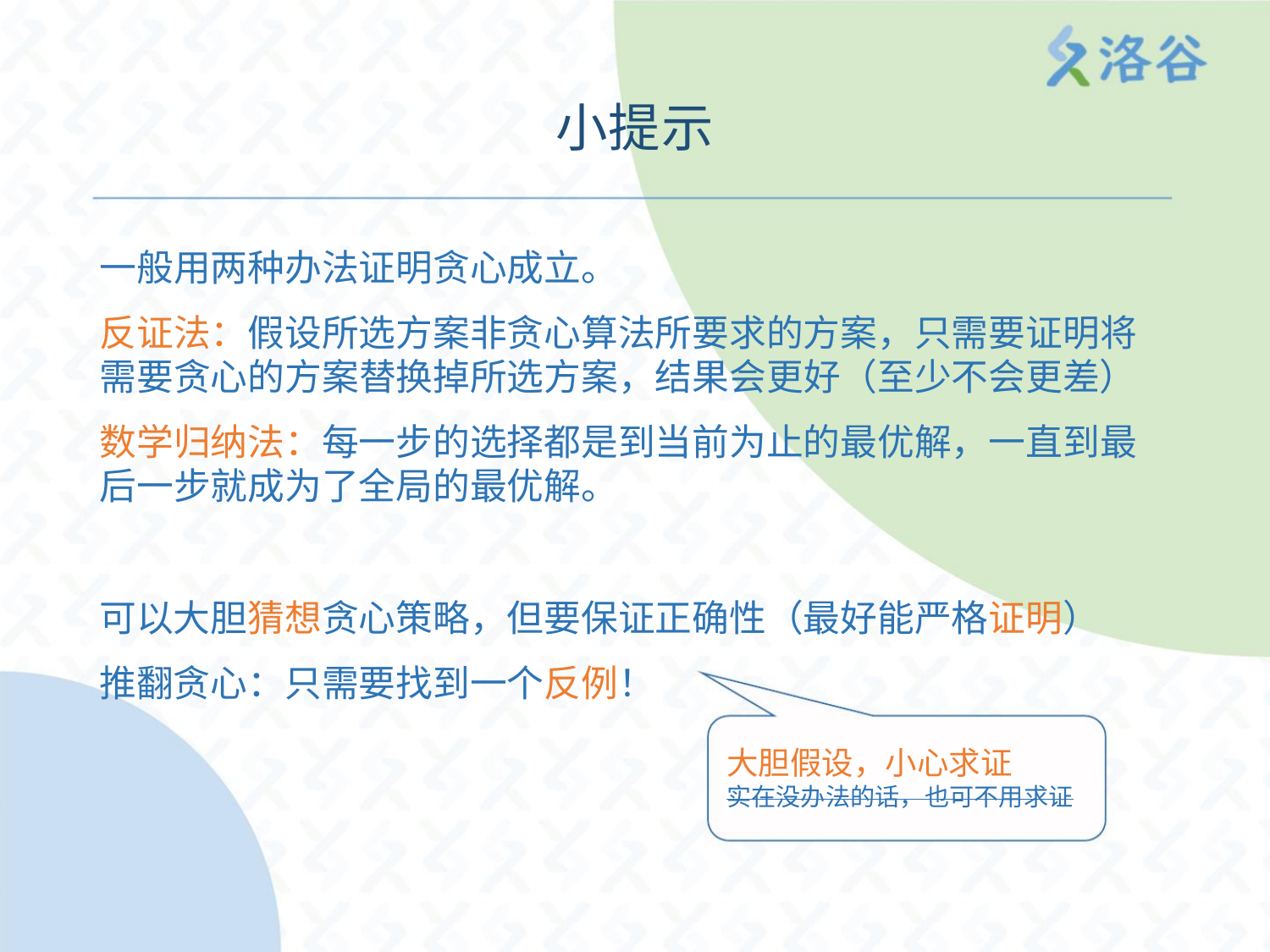

小提示
一般用两种办法证明贪心成立。
反证法：假设所选方案非贪心算法所要求的方案，只需要证明将
需要贪心的方案替换掉所选方案，结果会更好（至少不会更差）
数学归纳法：每一步的选择都是到当前为止的最优解，一直到最
后一步就成为了全局的最优解。
可以大胆猜想贪心策略，但要保证正确性（最好能严格证明）
推翻贪心：只需要找到一个反例！
大胆假设，小心求证
实在没办法的话，也可不用求证